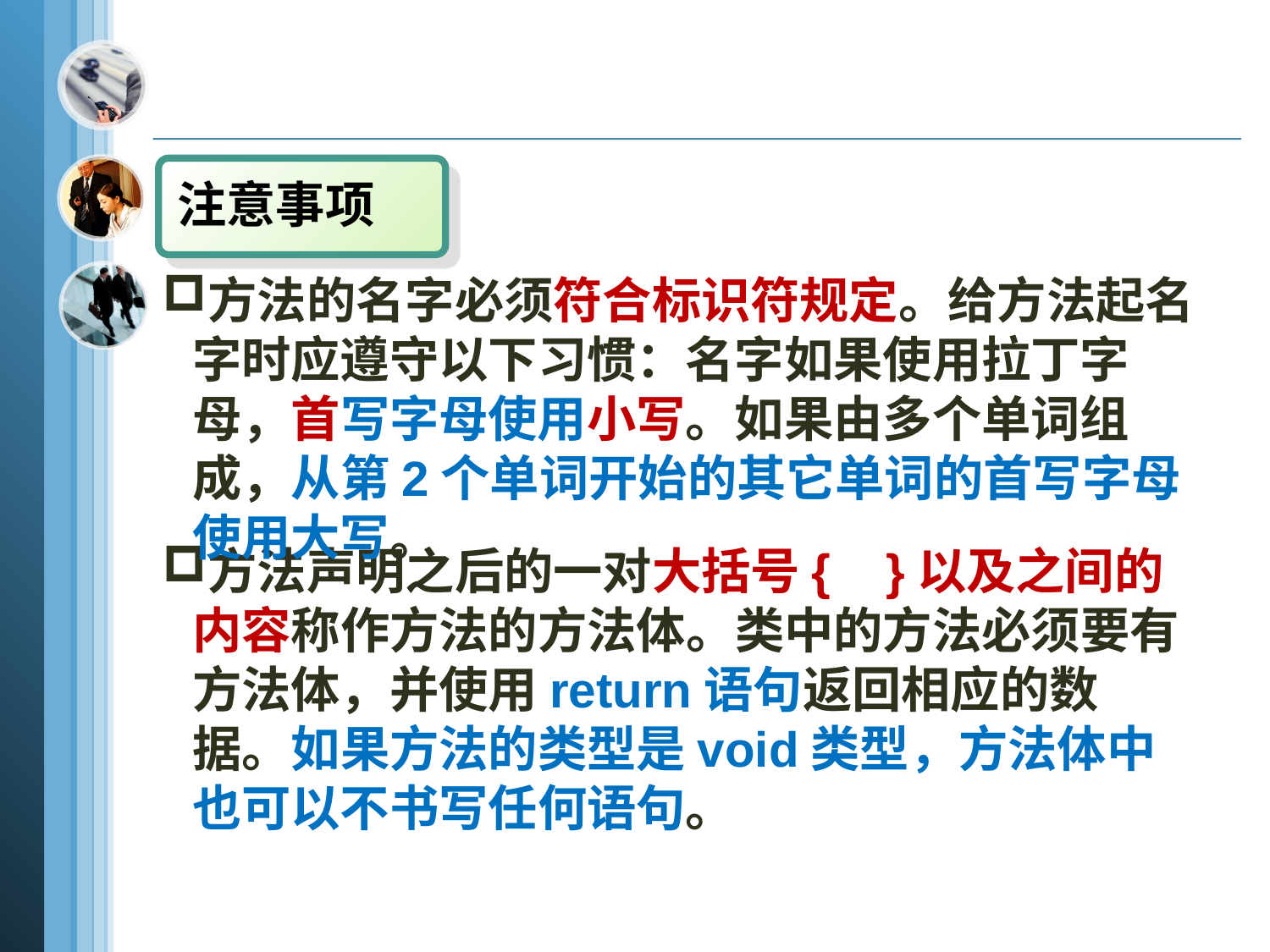

注意事项
方法的名字必须符合标识符规定。给方法起名字时应遵守以下习惯：名字如果使用拉丁字母，首写字母使用小写。如果由多个单词组成，从第2个单词开始的其它单词的首写字母使用大写。
方法声明之后的一对大括号{    }以及之间的内容称作方法的方法体。类中的方法必须要有方法体，并使用return语句返回相应的数据。如果方法的类型是void类型，方法体中也可以不书写任何语句。